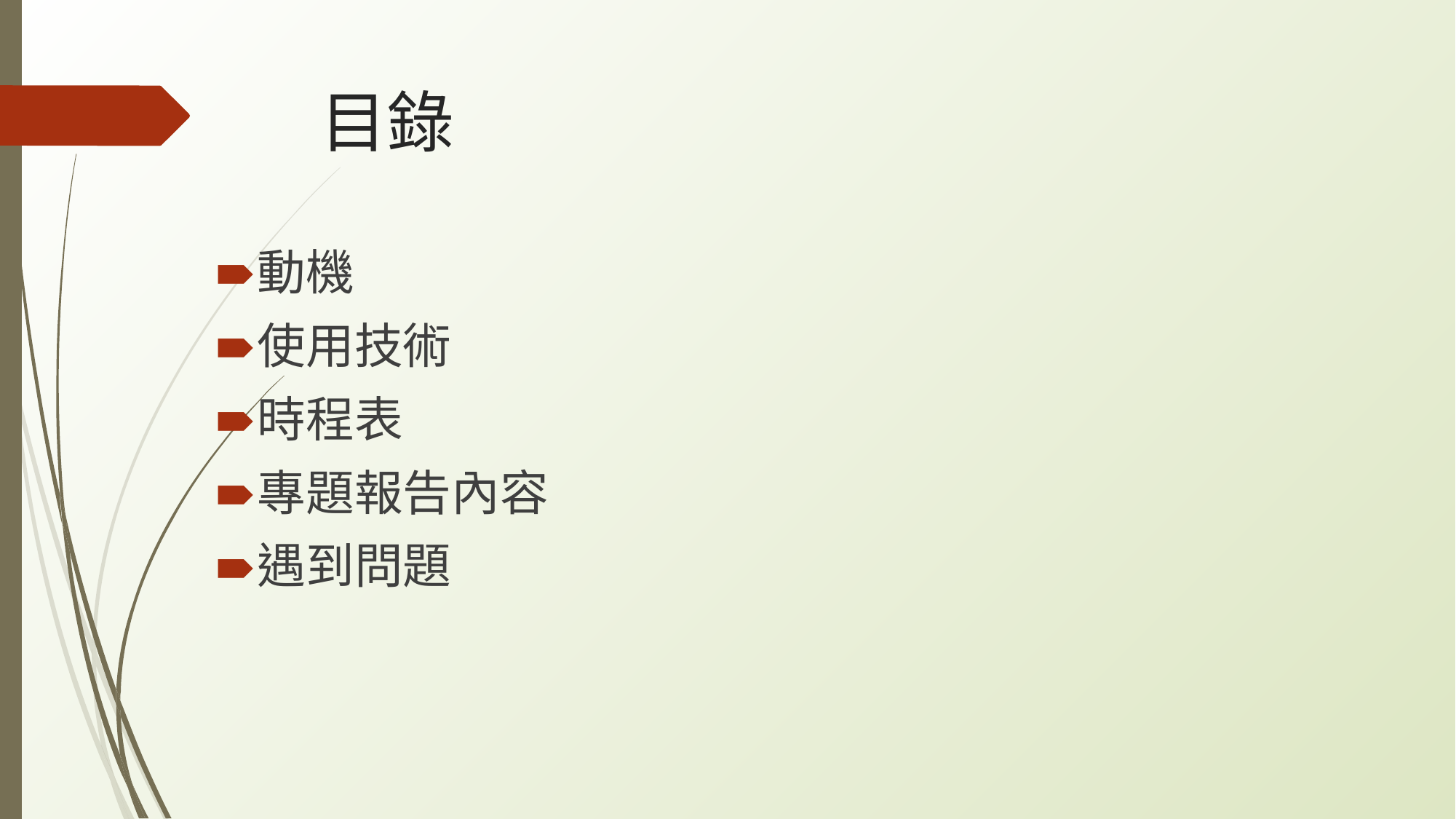

# 目錄
動機
使用技術
時程表
專題報告內容
遇到問題